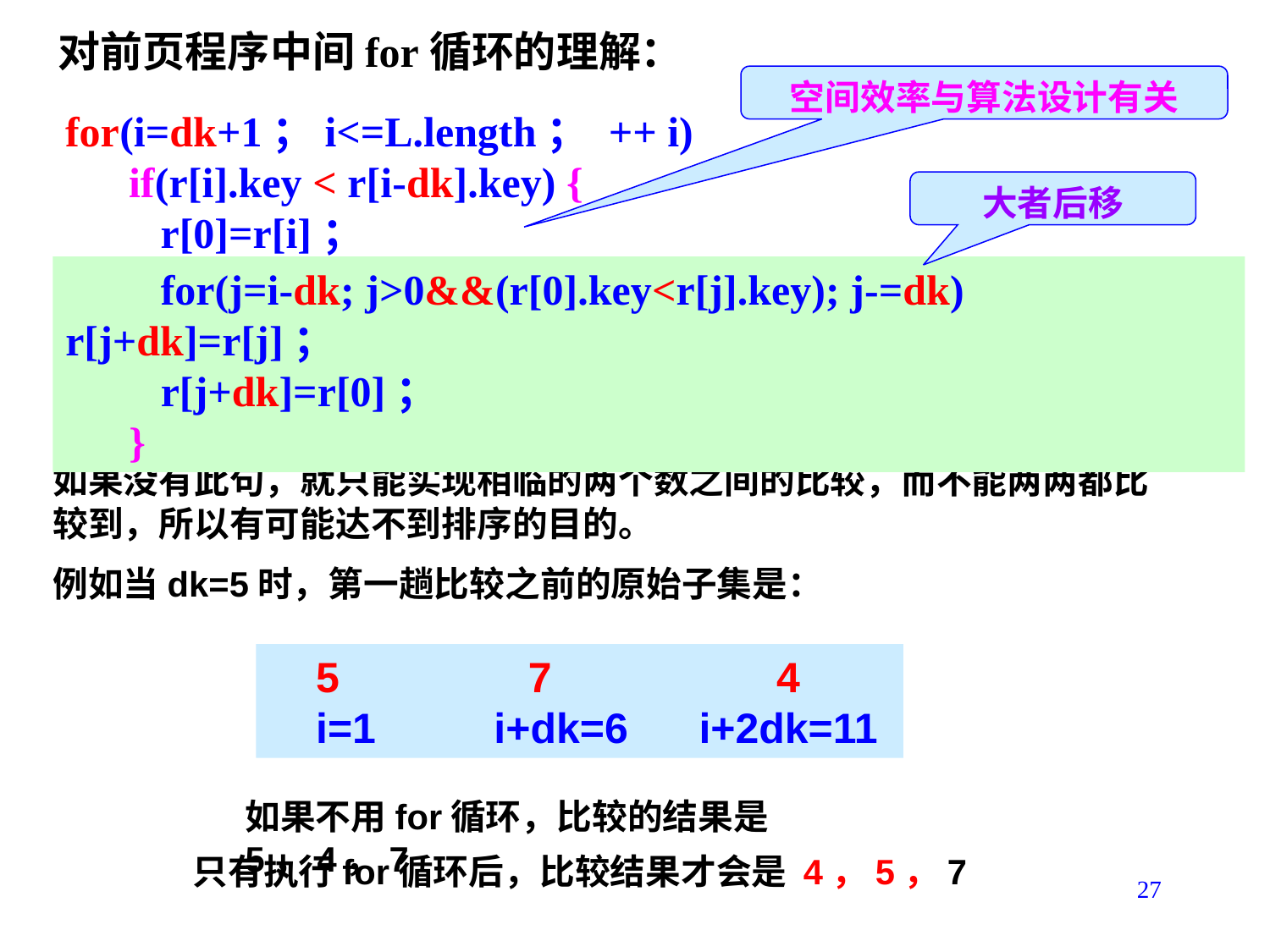

# 对前页程序中间for循环的理解：
空间效率与算法设计有关
for(i=dk+1；i<=L.length； ++ i)
      if(r[i].key < r[i-dk].key) {
         r[0]=r[i]；
大者后移
         for(j=i-dk; j>0&&(r[0].key<r[j].key); j-=dk)  r[j+dk]=r[j]；
         r[j+dk]=r[0]；
      }
如果没有此句，就只能实现相临的两个数之间的比较，而不能两两都比较到，所以有可能达不到排序的目的。
例如当dk=5时，第一趟比较之前的原始子集是：
    5                7            	4
    i=1          i+dk=6      i+2dk=11
如果不用for循环，比较的结果是 5，4，7
只有执行for循环后，比较结果才会是 4，5，7
27